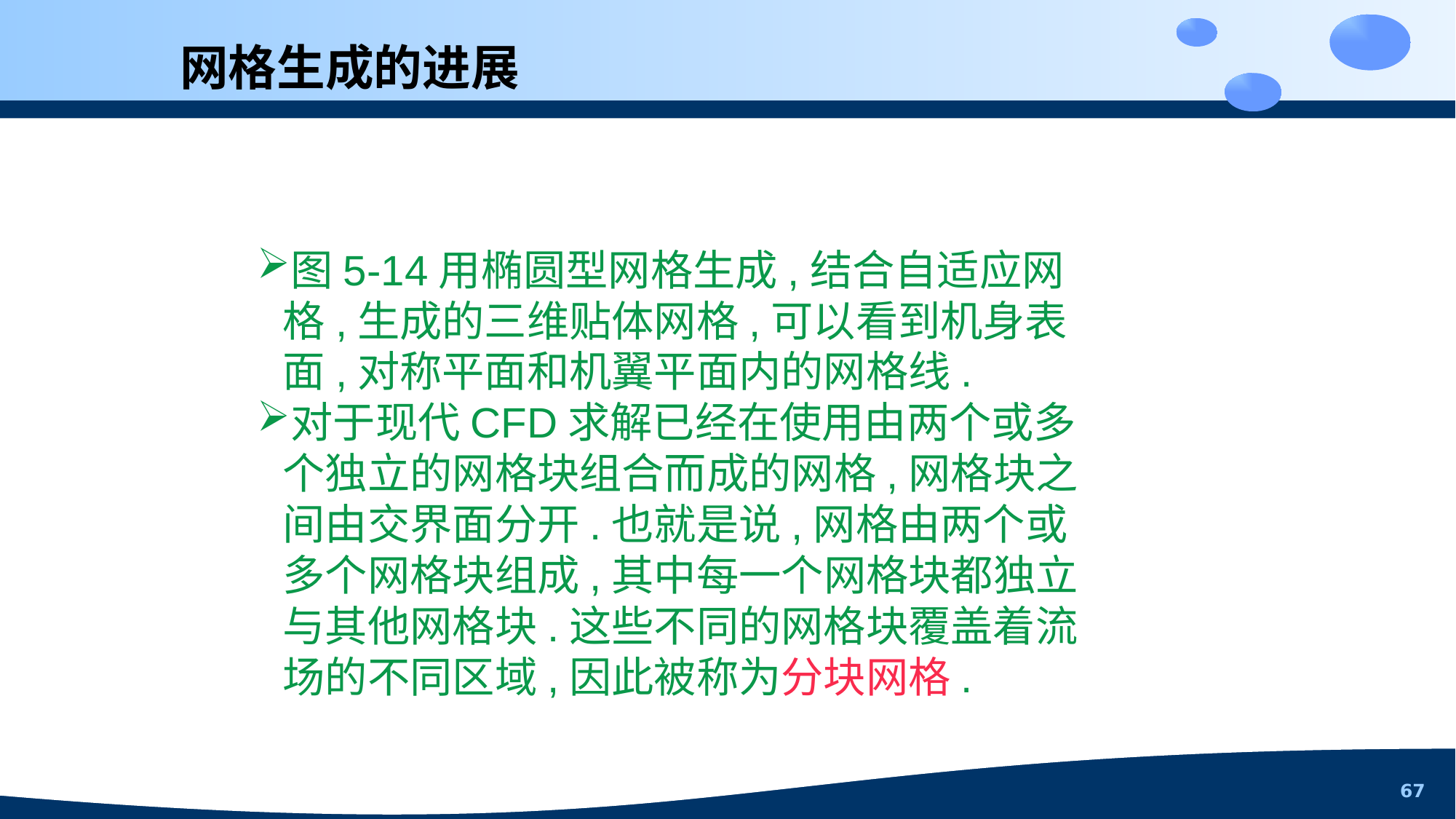

67
网格生成的进展
图5-14用椭圆型网格生成,结合自适应网格,生成的三维贴体网格,可以看到机身表面,对称平面和机翼平面内的网格线.
对于现代CFD求解已经在使用由两个或多个独立的网格块组合而成的网格,网格块之间由交界面分开.也就是说,网格由两个或多个网格块组成,其中每一个网格块都独立与其他网格块.这些不同的网格块覆盖着流场的不同区域,因此被称为分块网格.
徘炽毕嘻盼粮驰巨胺羔一若妇饥们嗓净余尧垃吵允情桃仇敬吕谈写娩锋颅第五章网格生成与坐标变换第五章网格生成与坐标变换